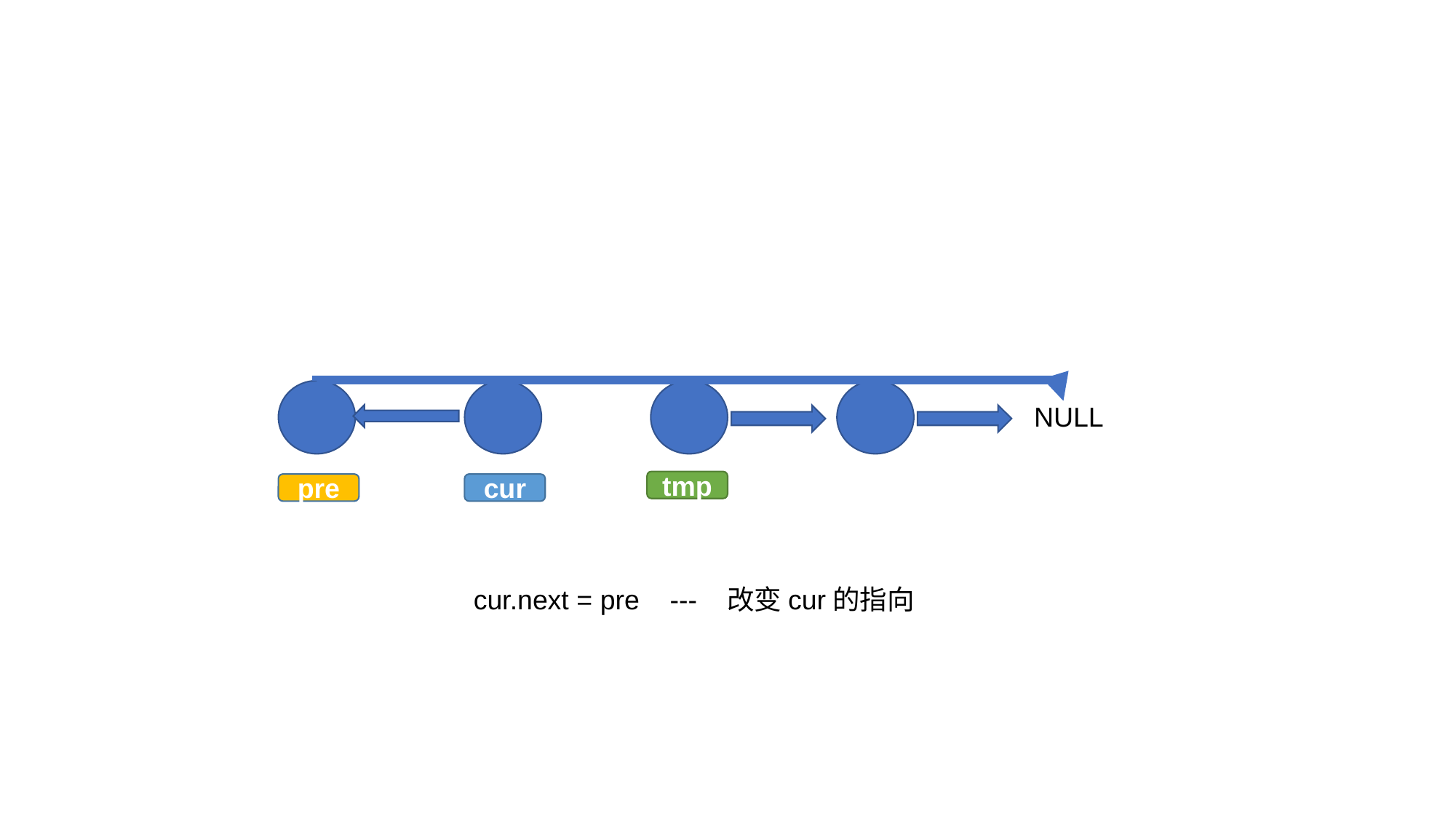

NULL

tmp
pre
cur
cur.next = pre    ---   改变cur的指向